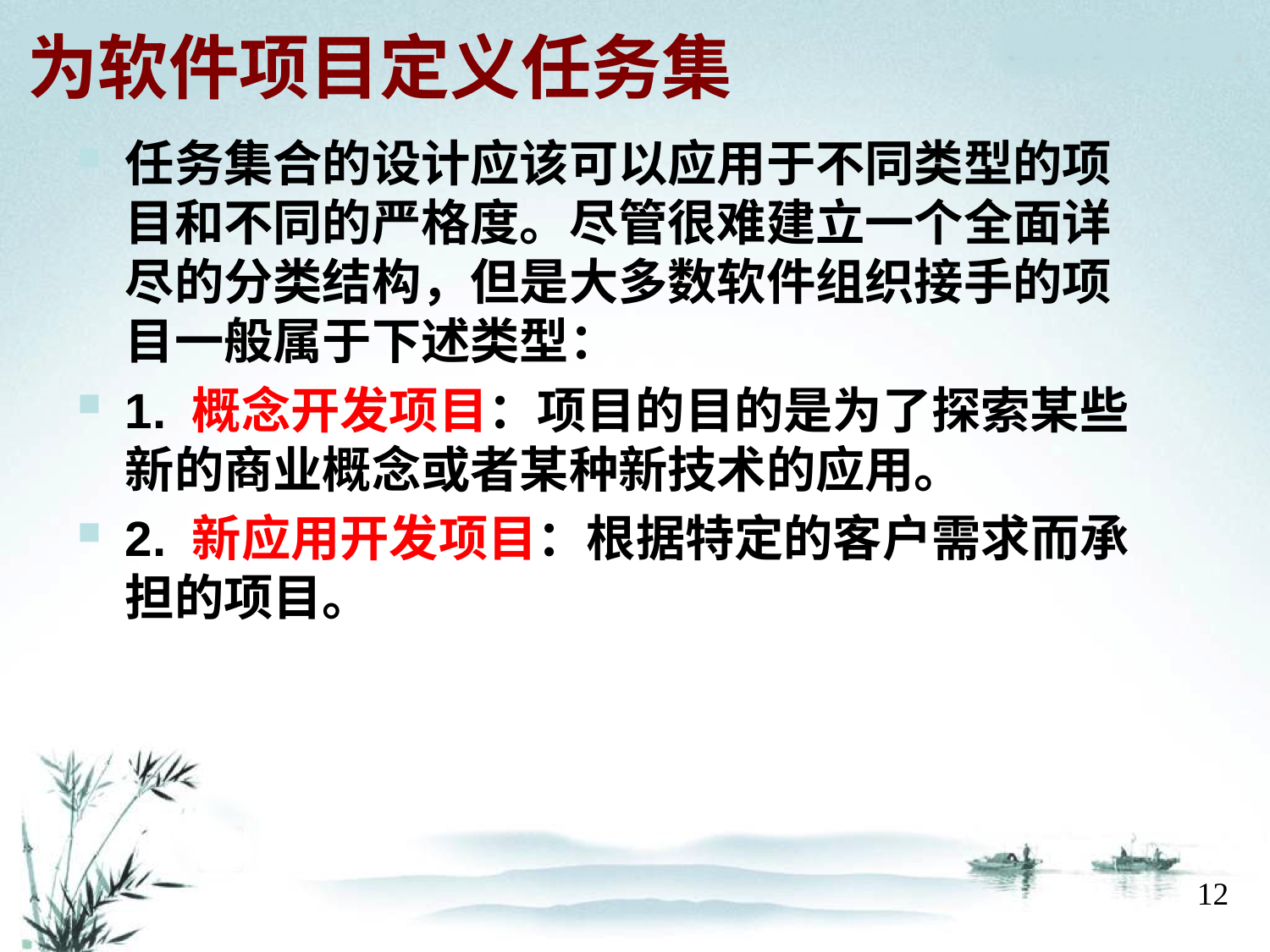

# 为软件项目定义任务集
任务集合的设计应该可以应用于不同类型的项目和不同的严格度。尽管很难建立一个全面详尽的分类结构，但是大多数软件组织接手的项目一般属于下述类型：
1. 概念开发项目：项目的目的是为了探索某些新的商业概念或者某种新技术的应用。
2. 新应用开发项目：根据特定的客户需求而承担的项目。
12